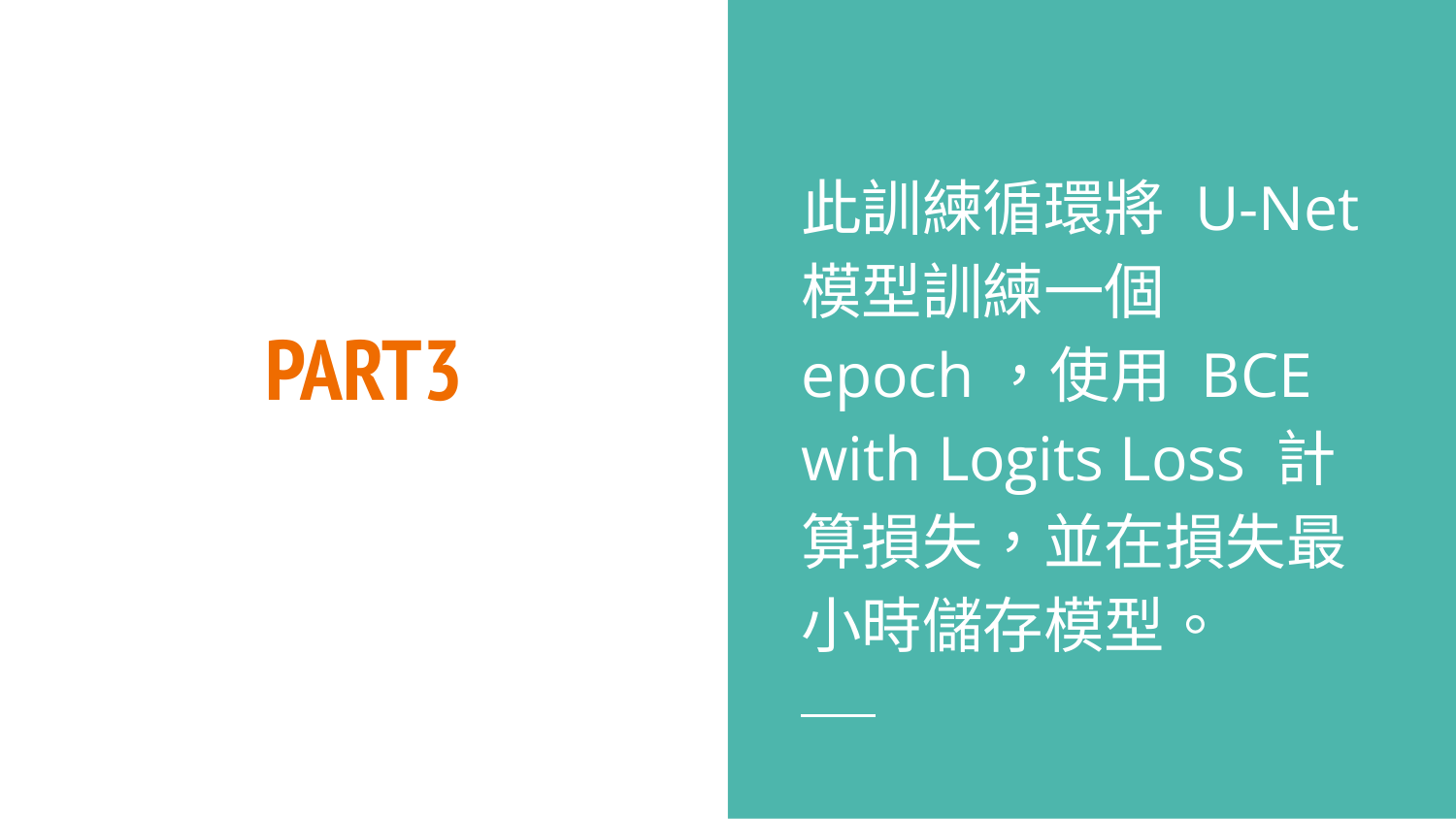

此訓練循環將 U-Net 模型訓練一個 epoch，使用 BCE with Logits Loss 計算損失，並在損失最小時儲存模型。
# PART3